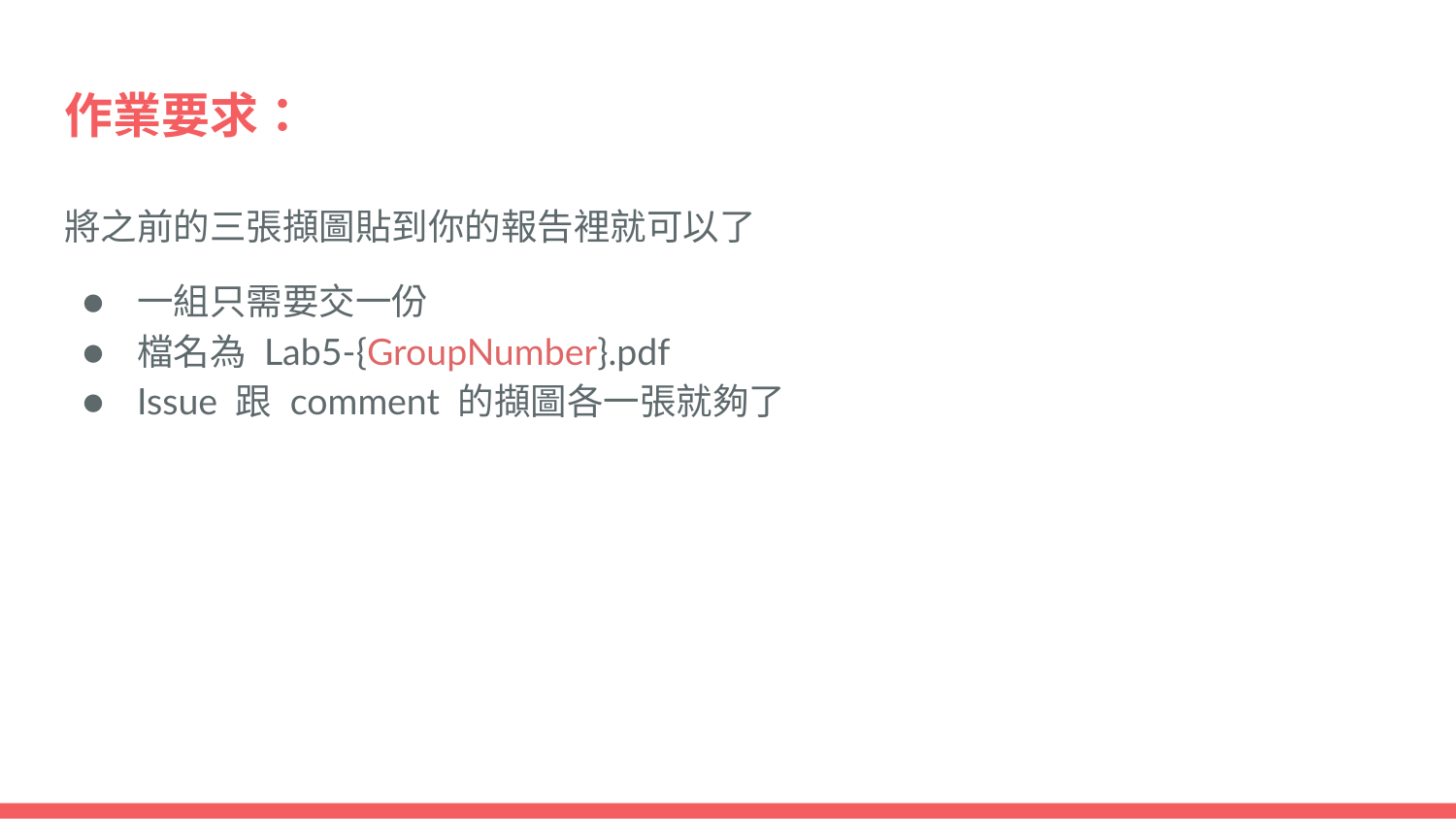

# 作業要求：
將之前的三張擷圖貼到你的報告裡就可以了
一組只需要交一份
檔名為 Lab5-{GroupNumber}.pdf
Issue 跟 comment 的擷圖各一張就夠了